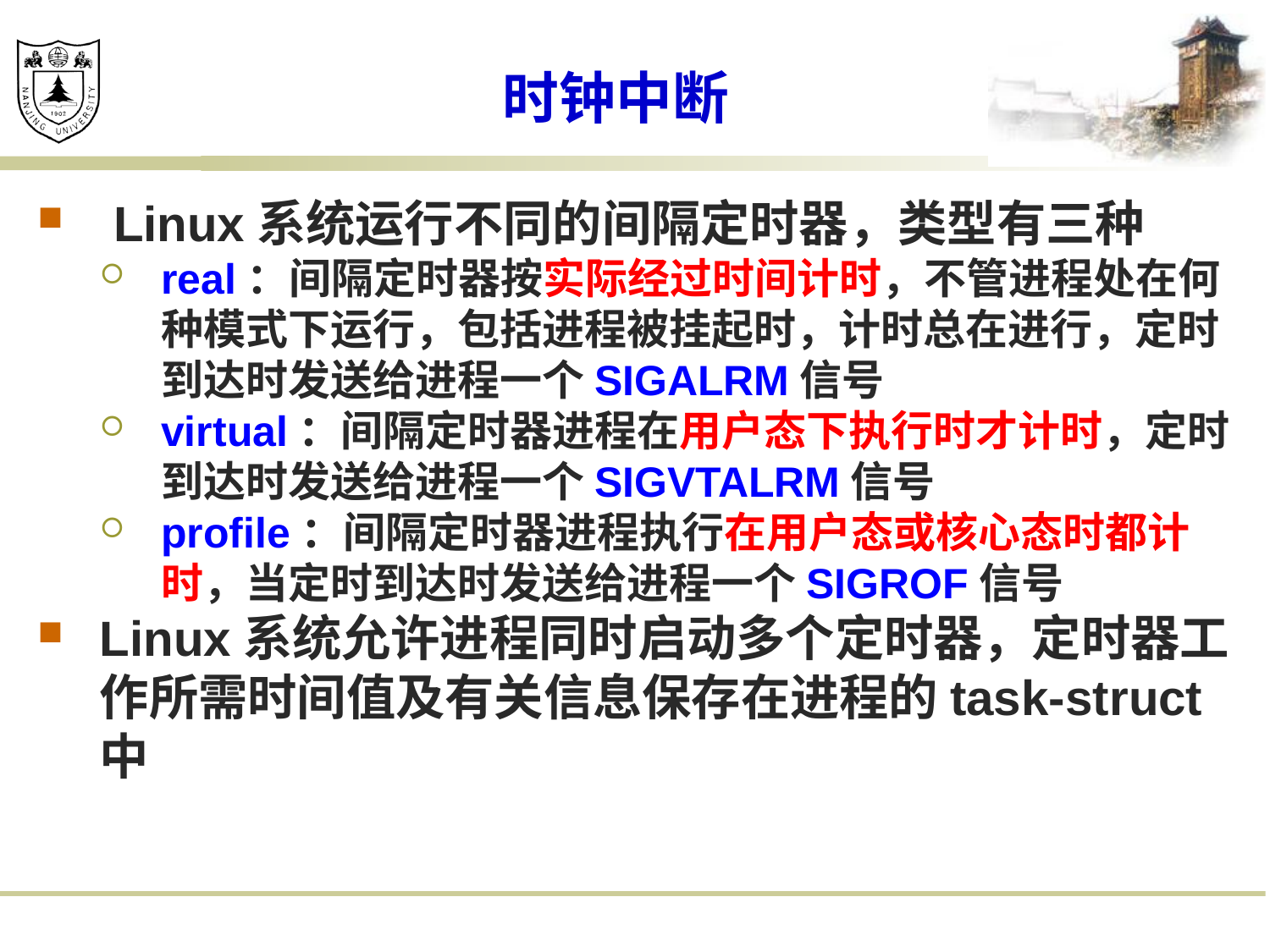

# 时钟中断
 Linux系统运行不同的间隔定时器，类型有三种
real：间隔定时器按实际经过时间计时，不管进程处在何种模式下运行，包括进程被挂起时，计时总在进行，定时到达时发送给进程一个SIGALRM信号
virtual：间隔定时器进程在用户态下执行时才计时，定时到达时发送给进程一个SIGVTALRM信号
profile：间隔定时器进程执行在用户态或核心态时都计时，当定时到达时发送给进程一个SIGROF信号
Linux系统允许进程同时启动多个定时器，定时器工作所需时间值及有关信息保存在进程的task-struct中

28